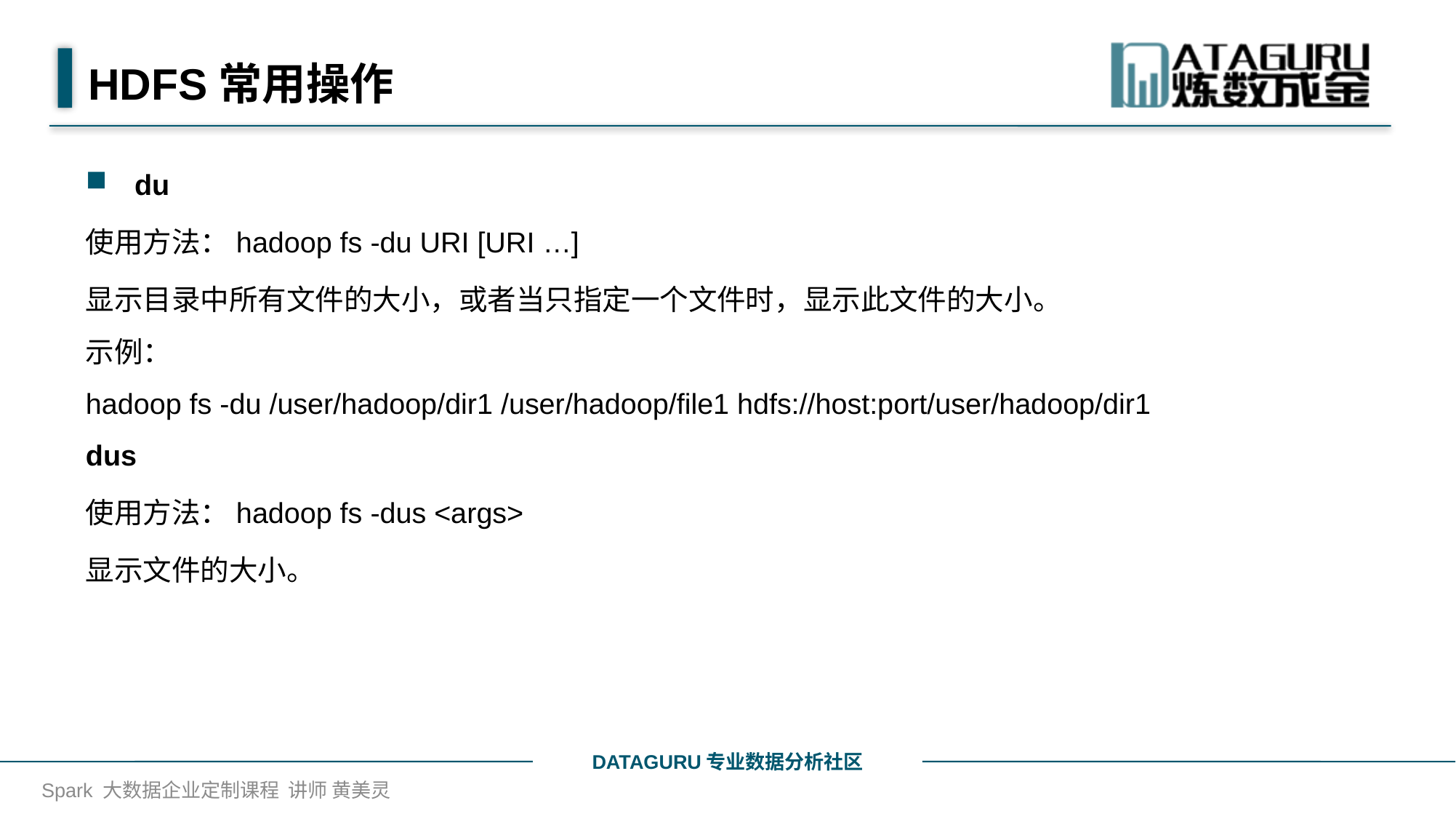

# HDFS常用操作
du
使用方法：hadoop fs -du URI [URI …]
显示目录中所有文件的大小，或者当只指定一个文件时，显示此文件的大小。
示例：
hadoop fs -du /user/hadoop/dir1 /user/hadoop/file1 hdfs://host:port/user/hadoop/dir1 
dus
使用方法：hadoop fs -dus <args>
显示文件的大小。